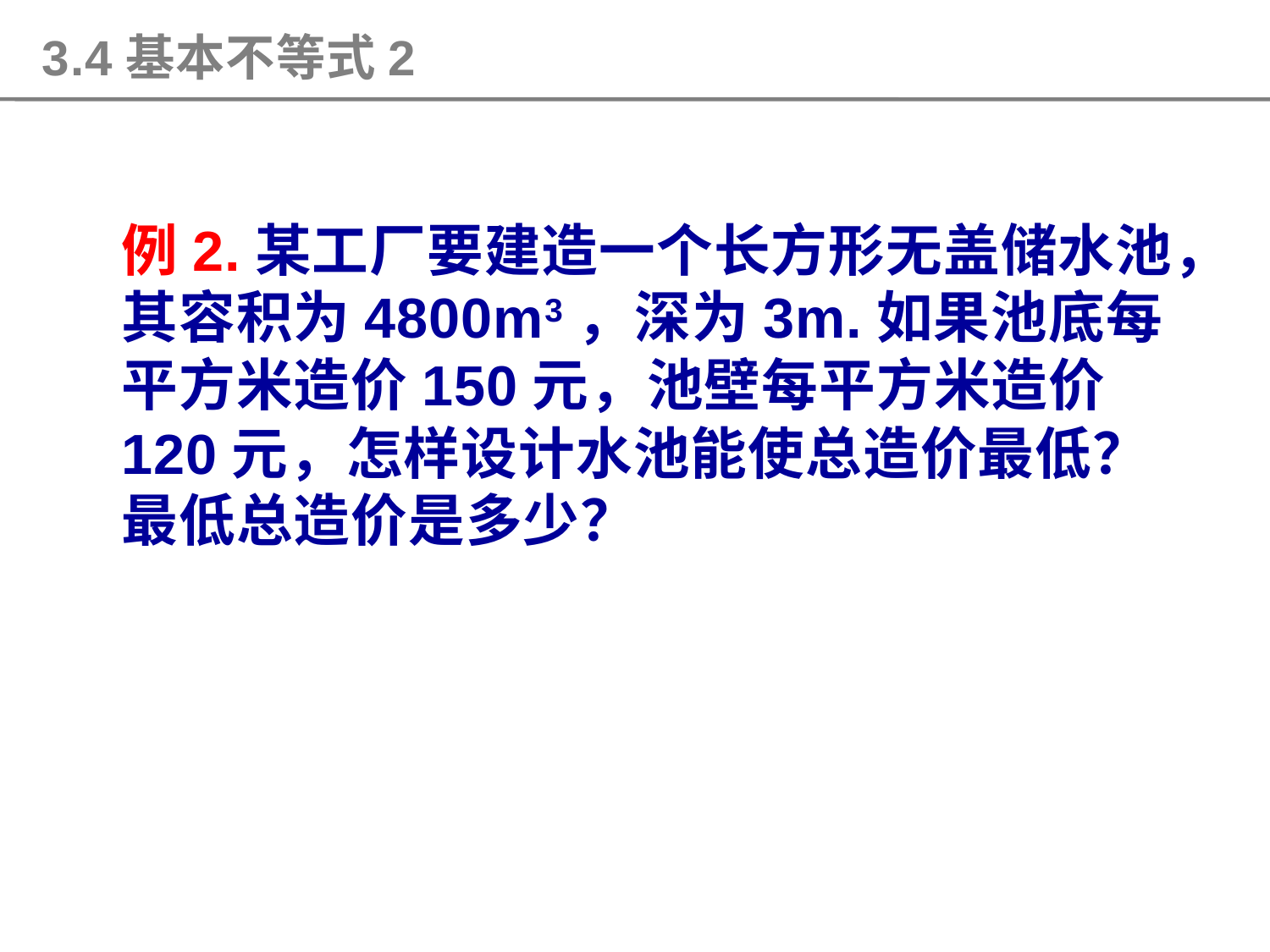

3.4基本不等式2
例2.某工厂要建造一个长方形无盖储水池，其容积为4800m3，深为3m.如果池底每平方米造价150元，池壁每平方米造价120元，怎样设计水池能使总造价最低？最低总造价是多少？